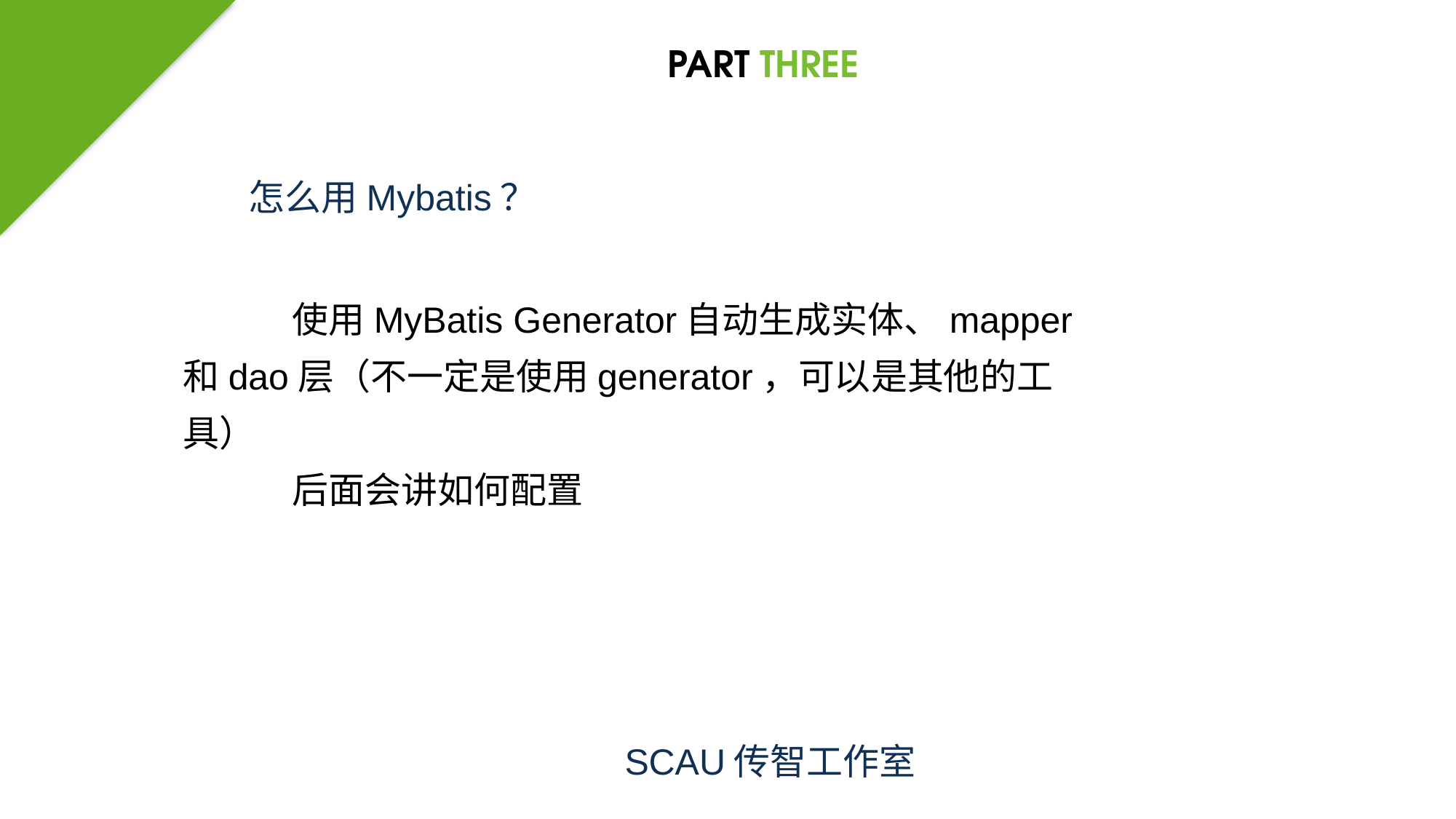

PART THREE
怎么用Mybatis？
	使用MyBatis Generator自动生成实体、mapper和dao层（不一定是使用generator，可以是其他的工具）
	后面会讲如何配置
SCAU传智工作室